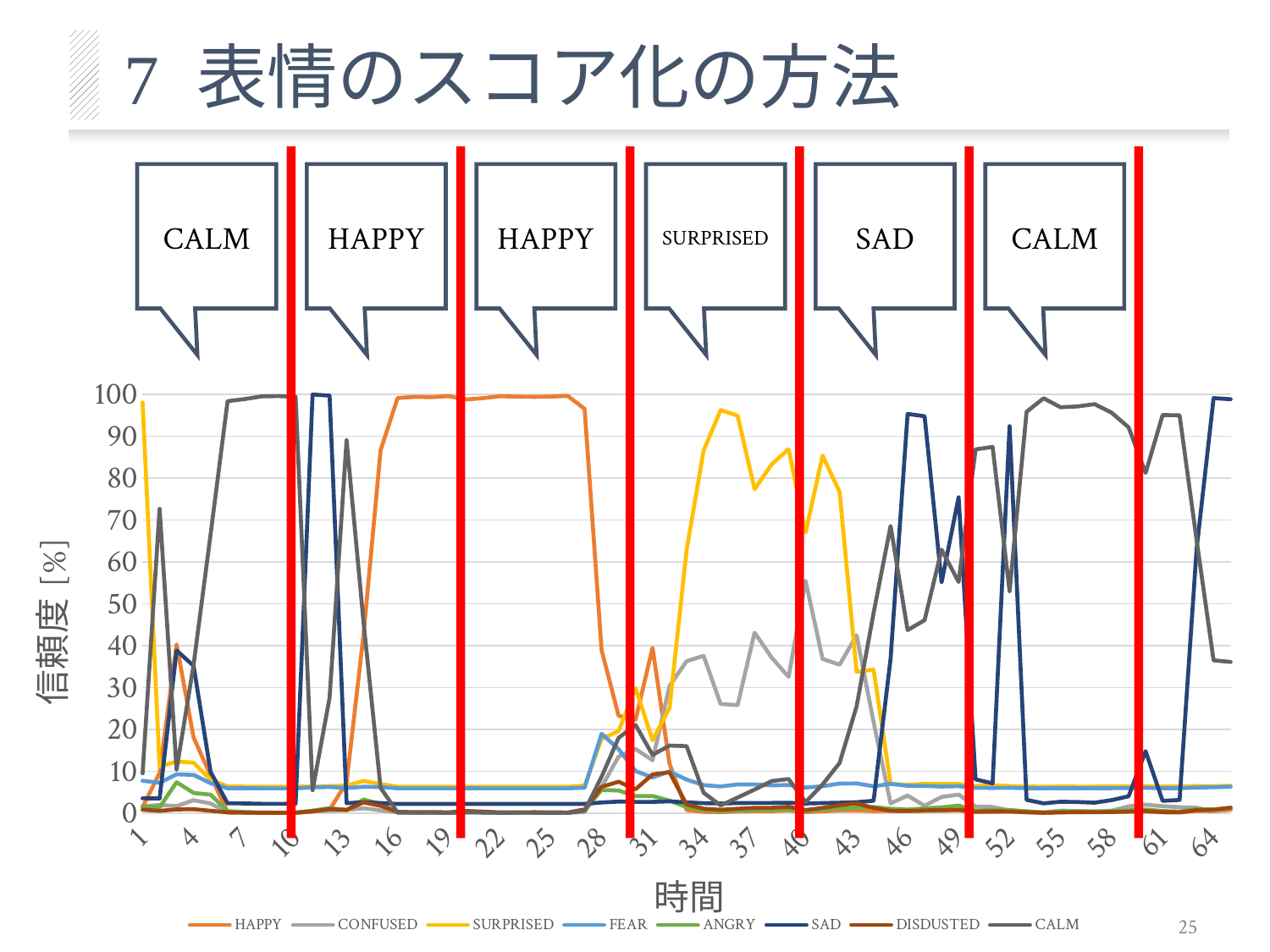

表情のスコア化の方法
7

CALM
HAPPY
HAPPY
SURPRISED
SAD
CALM

### Chart

| Category |  |  |  |  |  |  |  |  |
|---|---|---|---|---|---|---|---|---|
25